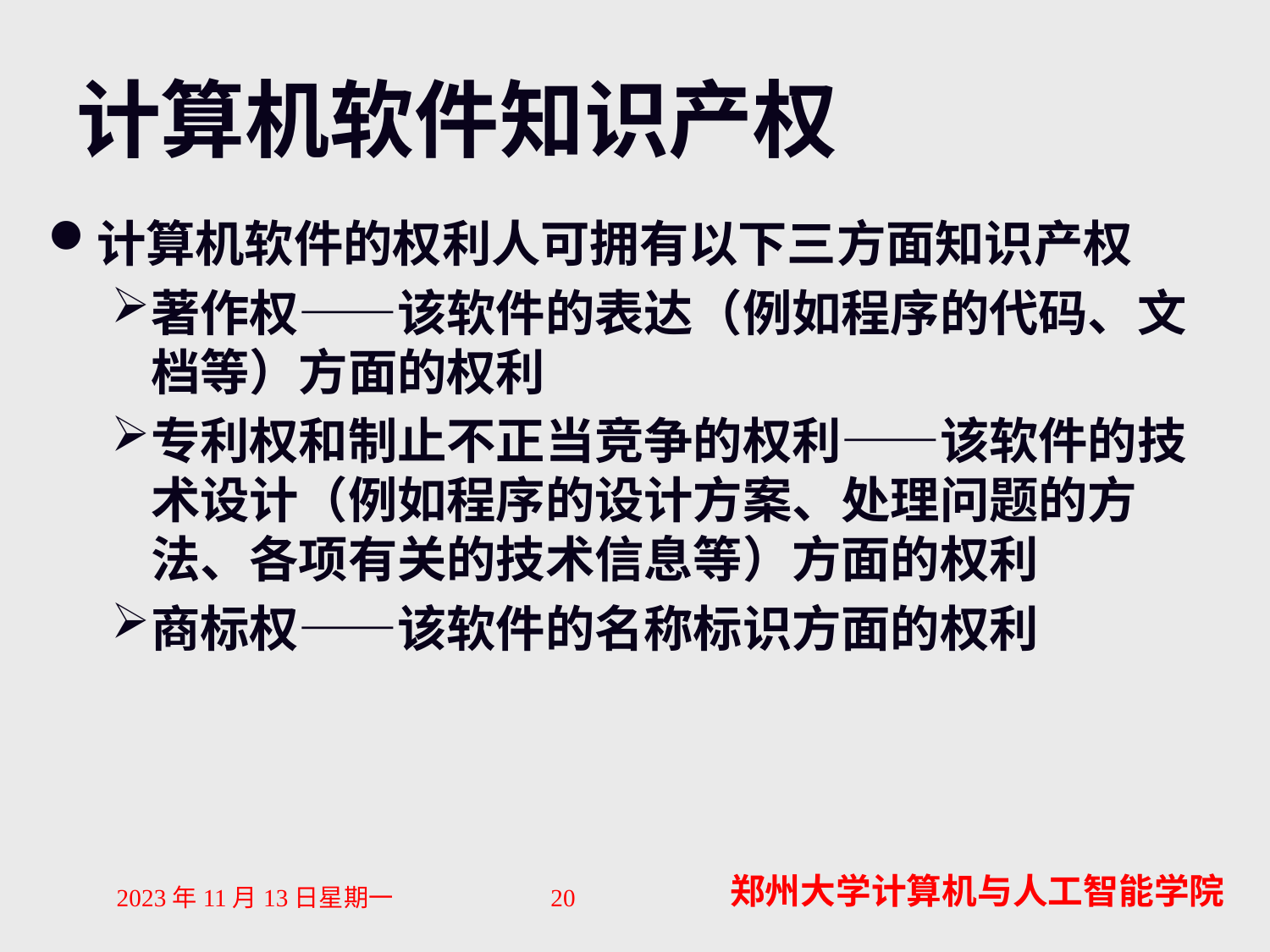

# 计算机软件知识产权
计算机软件的权利人可拥有以下三方面知识产权
著作权——该软件的表达（例如程序的代码、文档等）方面的权利
专利权和制止不正当竞争的权利——该软件的技术设计（例如程序的设计方案、处理问题的方法、各项有关的技术信息等）方面的权利
商标权——该软件的名称标识方面的权利